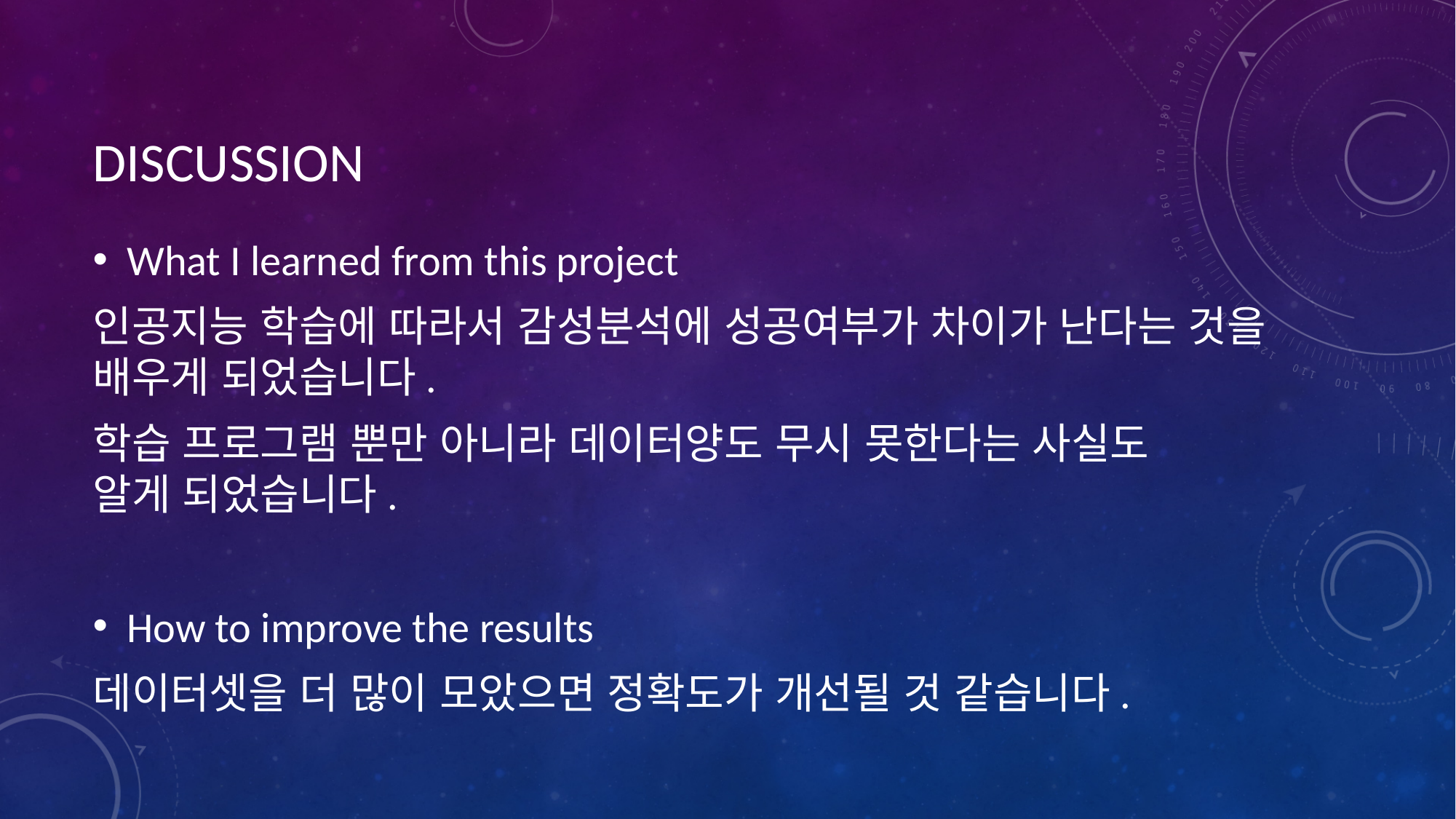

# Discussion
What I learned from this project
인공지능 학습에 따라서 감성분석에 성공여부가 차이가 난다는 것을 배우게 되었습니다.
학습 프로그램 뿐만 아니라 데이터양도 무시 못한다는 사실도
알게 되었습니다.

How to improve the results
데이터셋을 더 많이 모았으면 정확도가 개선될 것 같습니다.